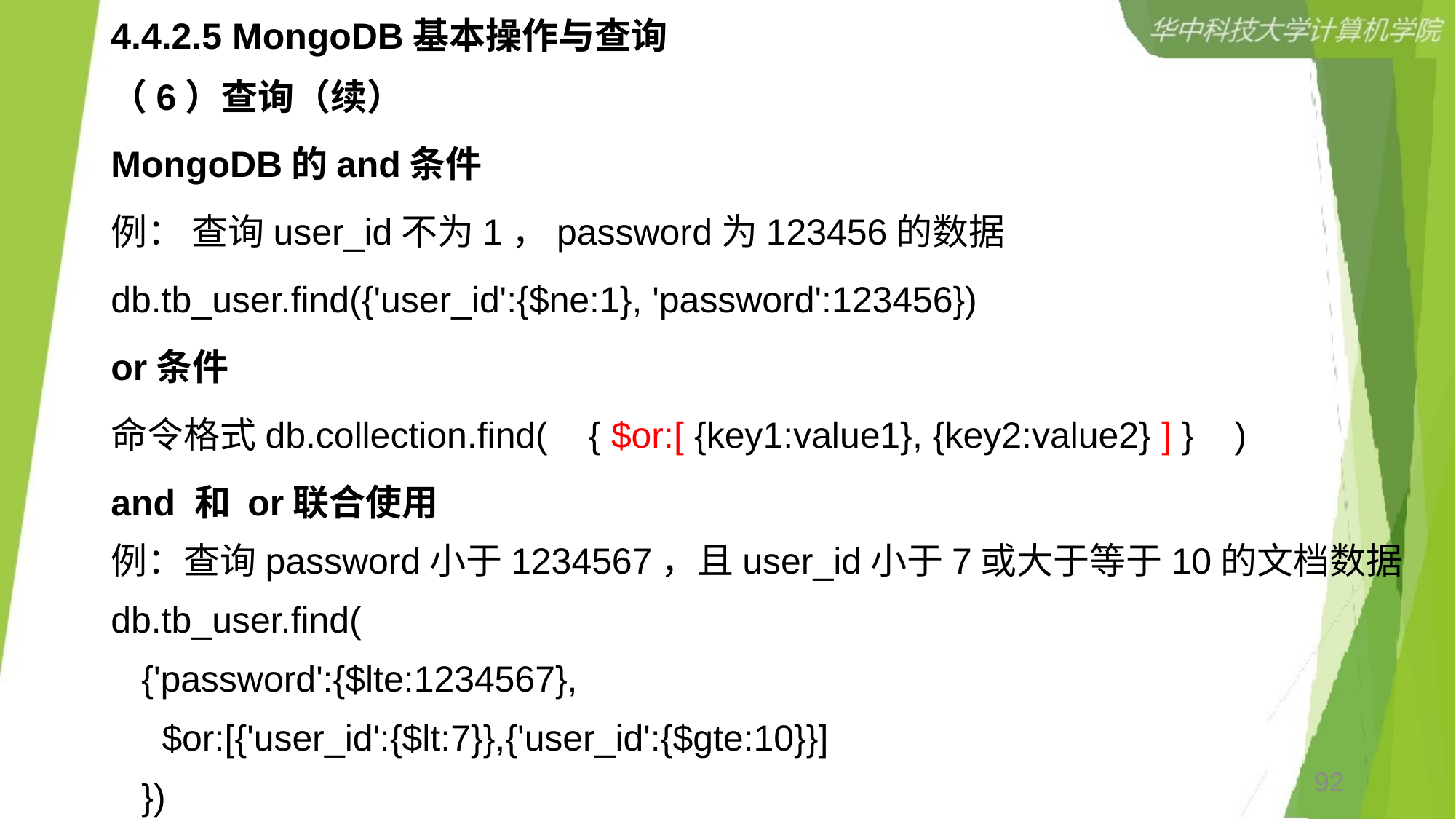

# 4.4.2.5 MongoDB基本操作与查询
（6）查询（续）
MongoDB的and条件
例： 查询user_id不为1，password为123456的数据
db.tb_user.find({'user_id':{$ne:1}, 'password':123456})
or条件
命令格式db.collection.find(    { $or:[ {key1:value1}, {key2:value2} ] }    )
and 和 or联合使用
例：查询password小于1234567，且user_id小于7或大于等于10的文档数据
db.tb_user.find(
   {'password':{$lte:1234567},
     $or:[{'user_id':{$lt:7}},{'user_id':{$gte:10}}]
   })
92